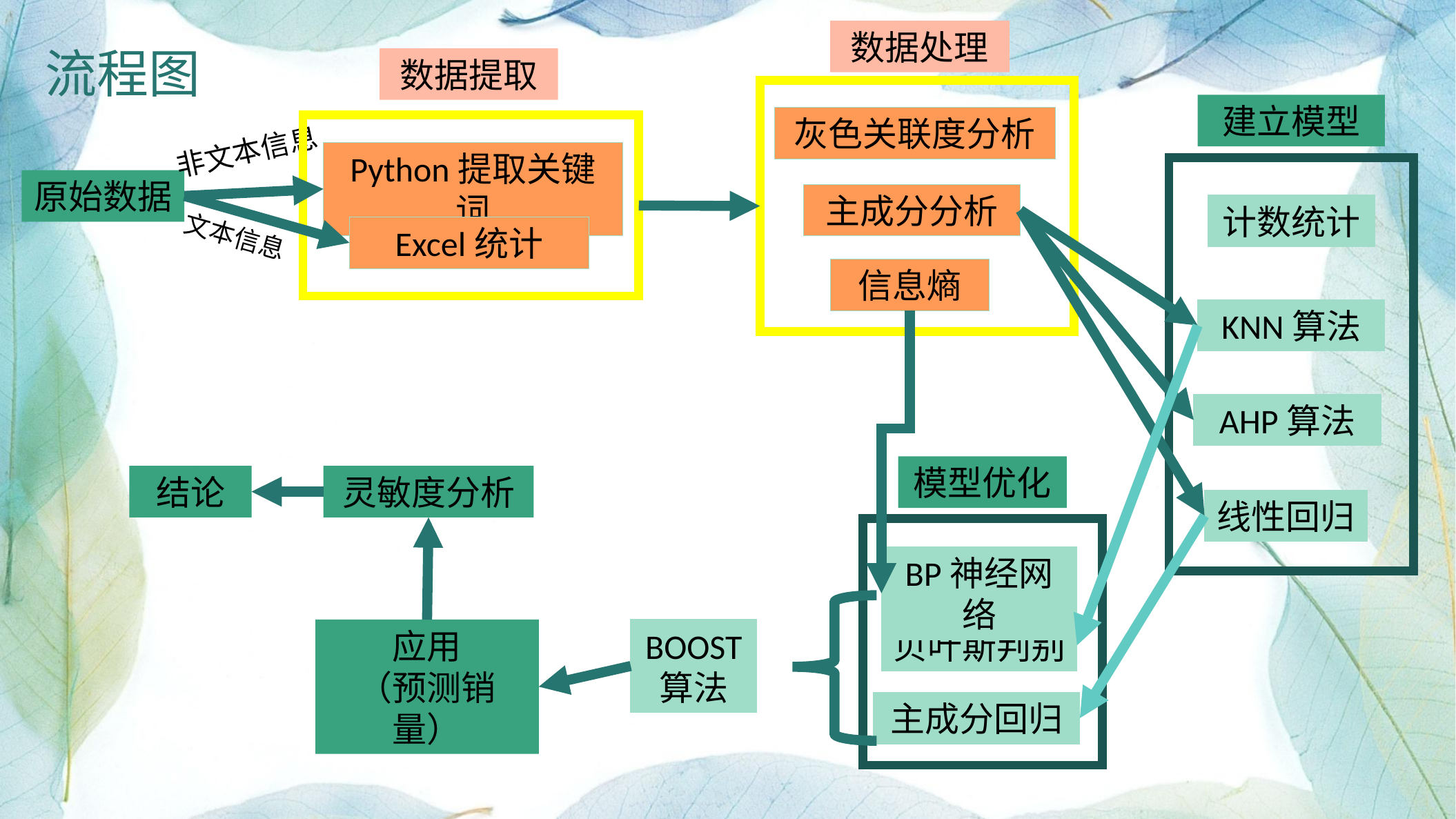

流程图
数据处理
数据提取

建立模型
灰色关联度分析

非文本信息
Python提取关键词

原始数据
主成分分析
计数统计
Excel统计
文本信息
信息熵
KNN算法
AHP算法
模型优化
结论
灵敏度分析
线性回归

BP神经网络

应用
（预测销量）
BOOST
算法
贝叶斯判别
主成分回归